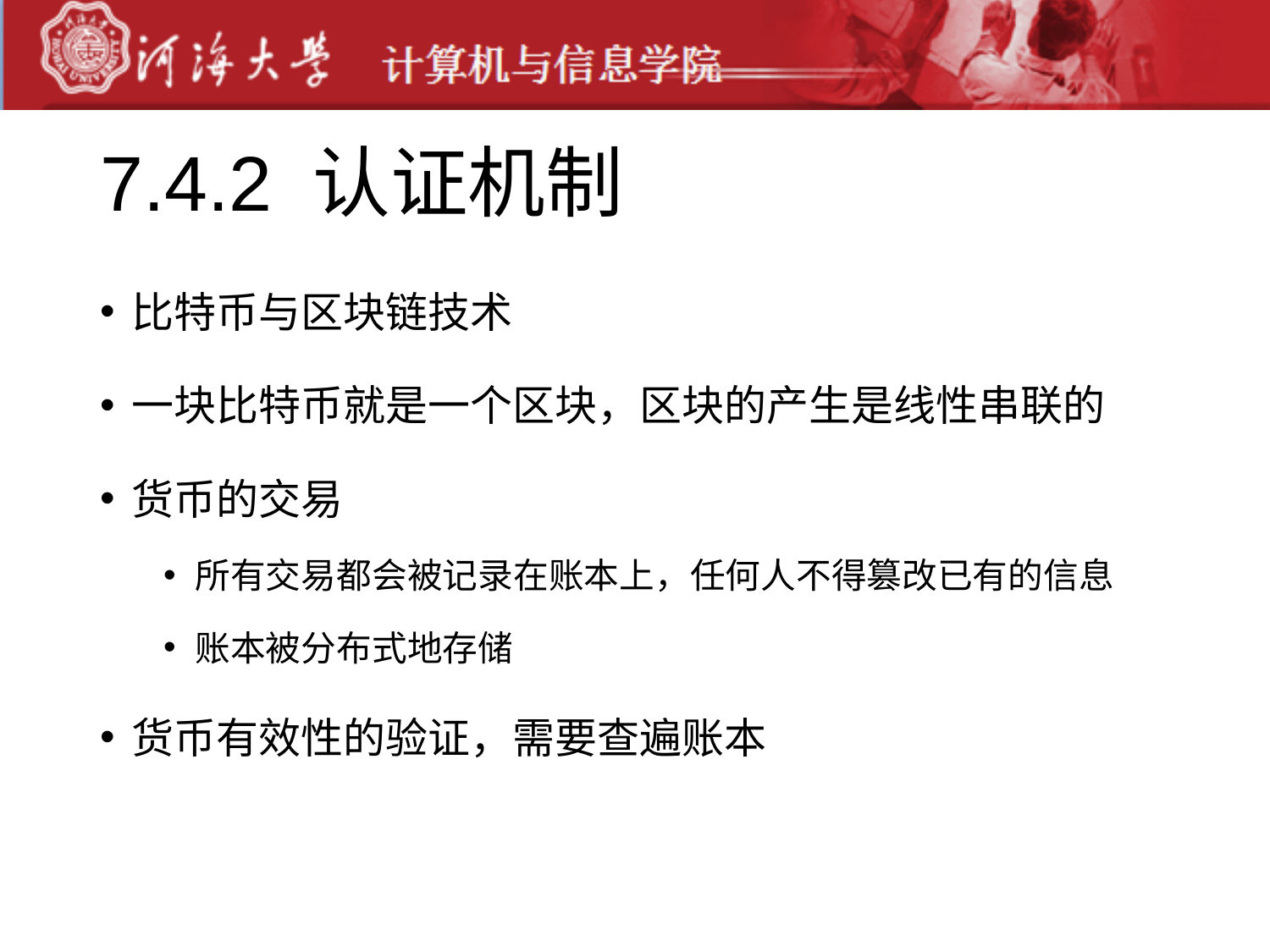

# 7.4.2 认证机制
比特币与区块链技术
一块比特币就是一个区块，区块的产生是线性串联的
货币的交易
所有交易都会被记录在账本上，任何人不得篡改已有的信息
账本被分布式地存储
货币有效性的验证，需要查遍账本